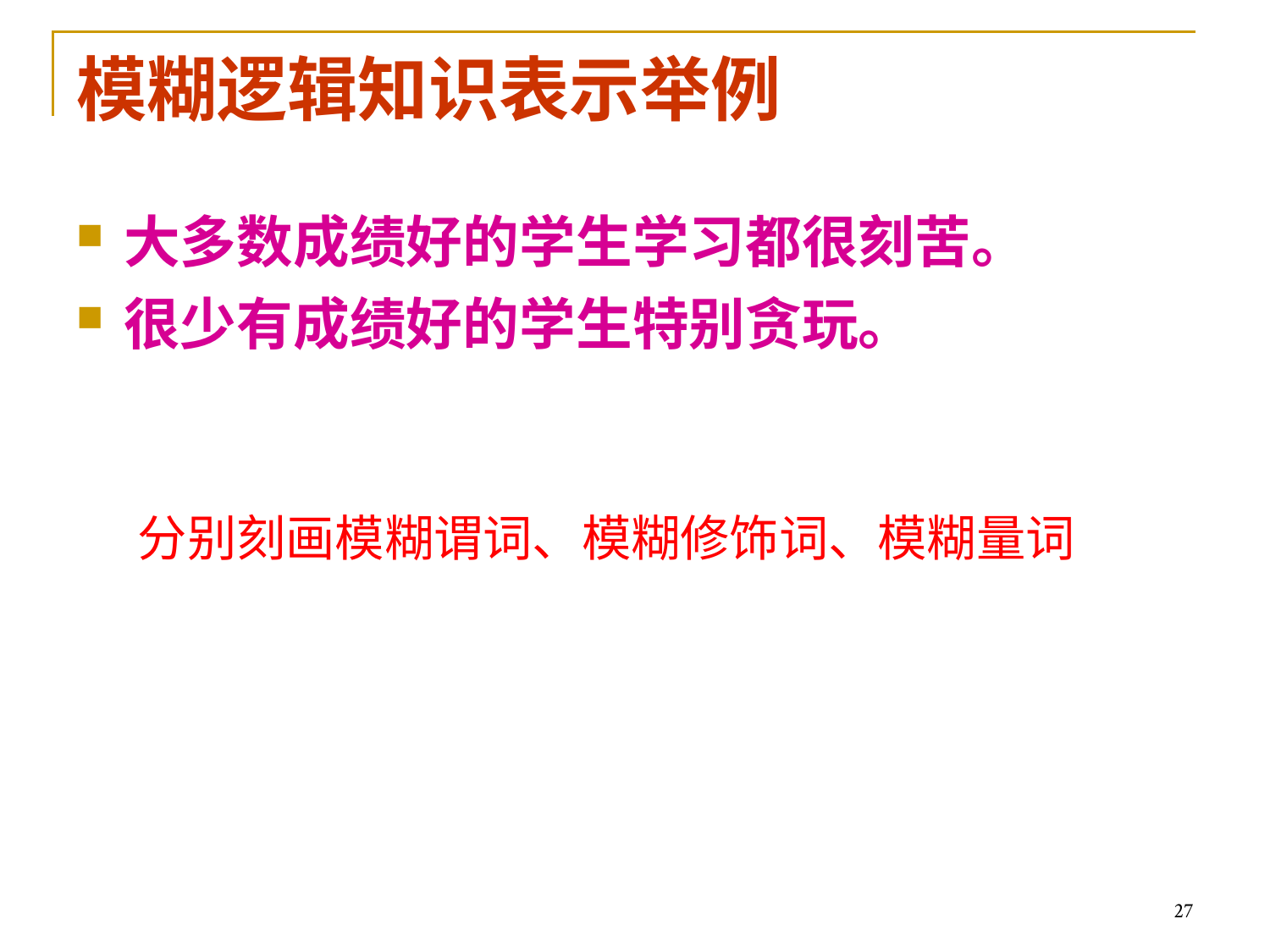

# 模糊逻辑知识表示举例
大多数成绩好的学生学习都很刻苦。
很少有成绩好的学生特别贪玩。

分别刻画模糊谓词、模糊修饰词、模糊量词
27